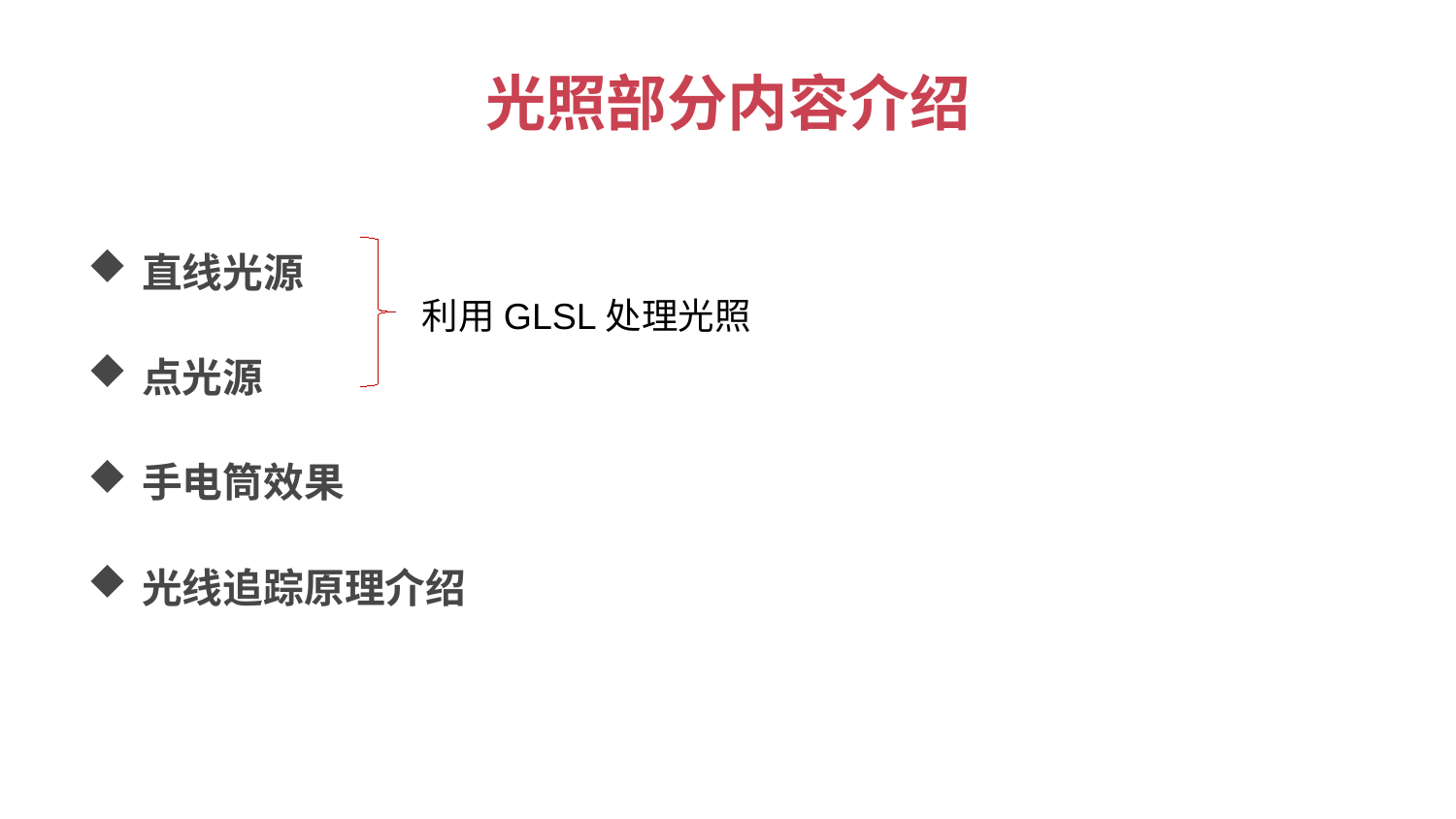

# 光照部分内容介绍
直线光源
点光源
手电筒效果
光线追踪原理介绍

利用GLSL处理光照